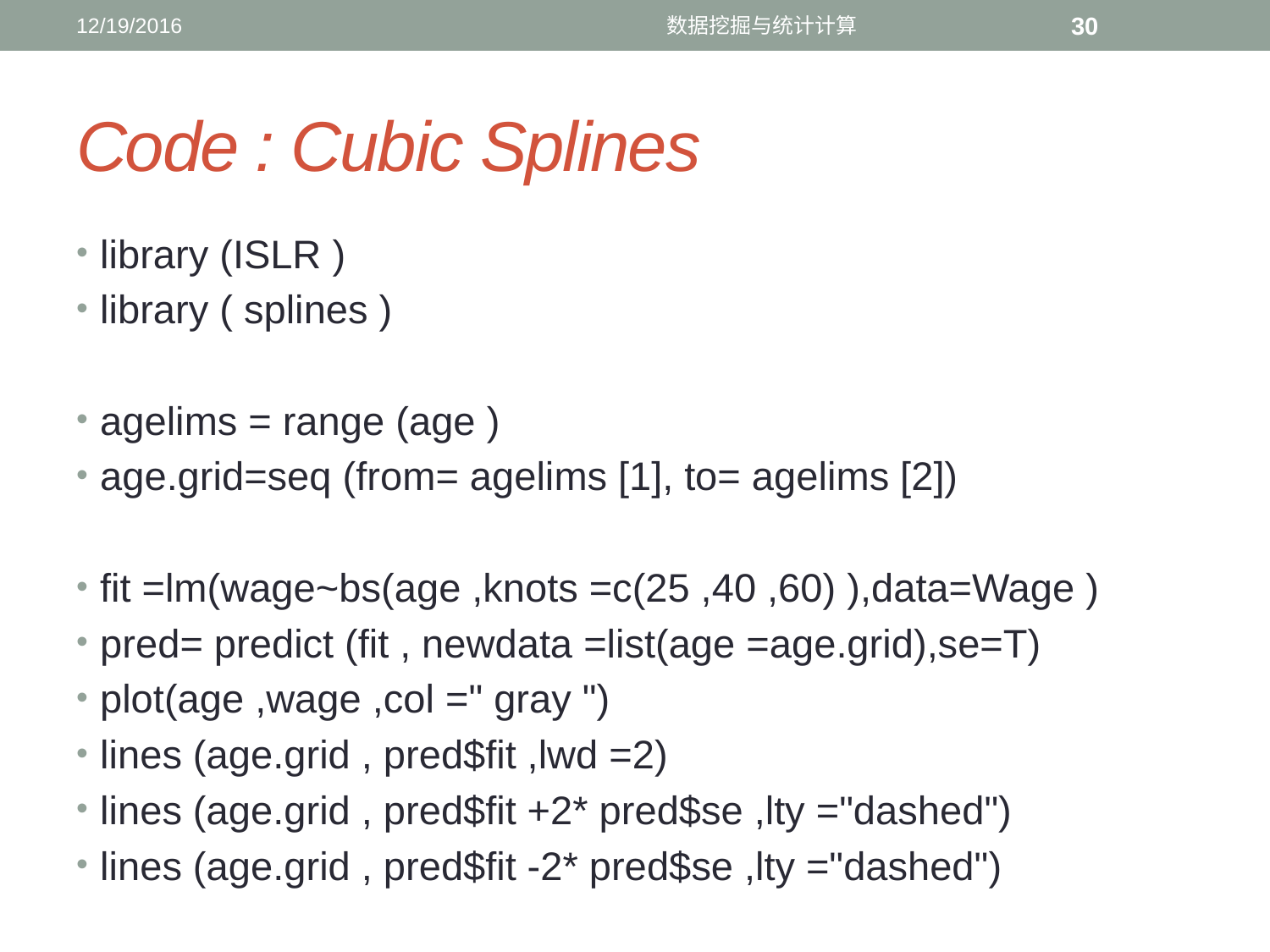

12/19/2016
数据挖掘与统计计算
30
# Code : Cubic Splines
library (ISLR )
library ( splines )

agelims = range (age )
age.grid=seq (from= agelims [1], to= agelims [2])

fit =lm(wage~bs(age ,knots =c(25 ,40 ,60) ),data=Wage )
pred= predict (fit , newdata =list(age =age.grid),se=T)
plot(age ,wage ,col =" gray ")
lines (age.grid , pred$fit ,lwd =2)
lines (age.grid , pred$fit +2* pred$se ,lty ="dashed")
lines (age.grid , pred$fit -2* pred$se ,lty ="dashed")